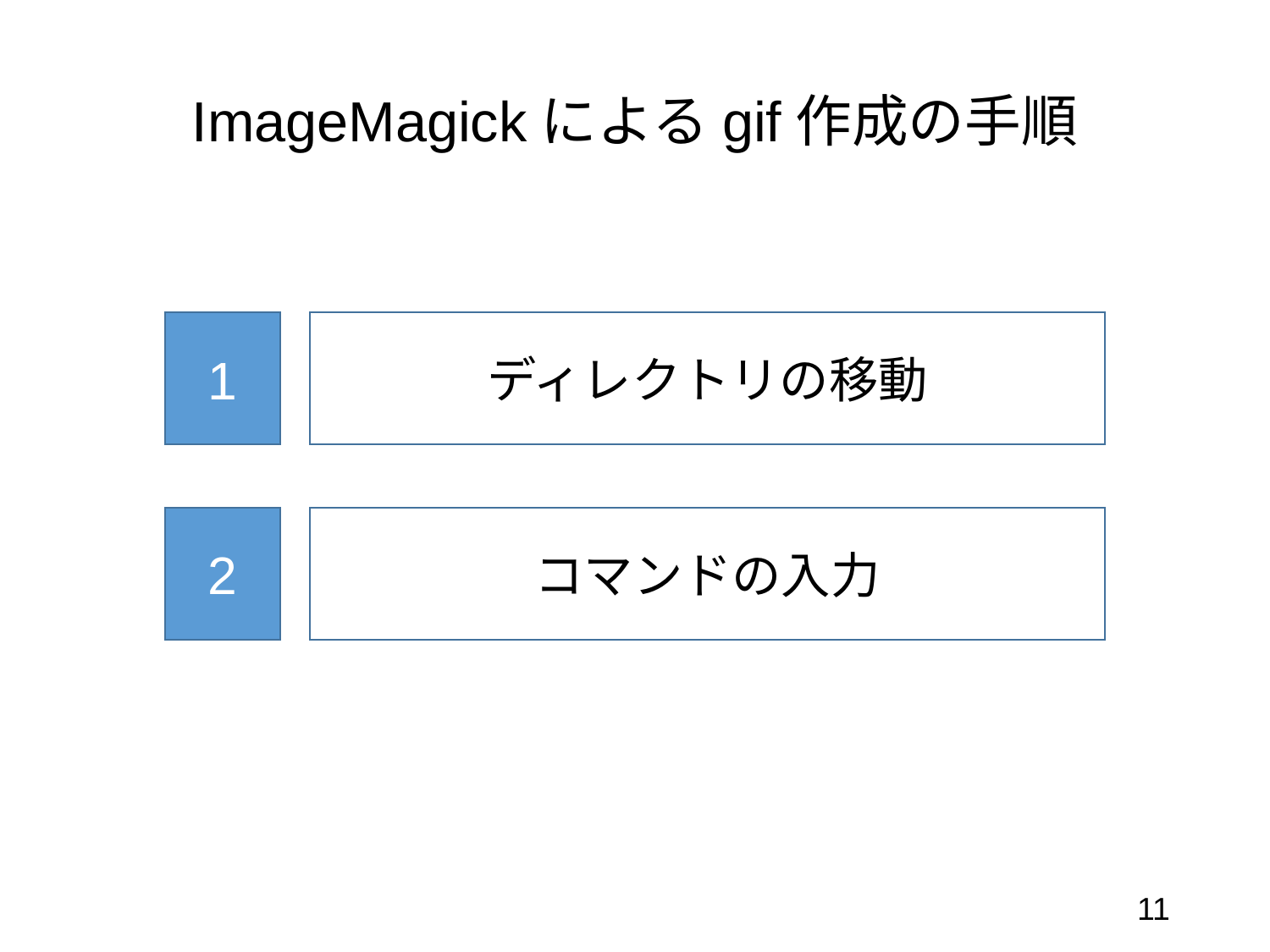

# ImageMagickによるgif作成の手順
1
ディレクトリの移動
2
コマンドの入力
11